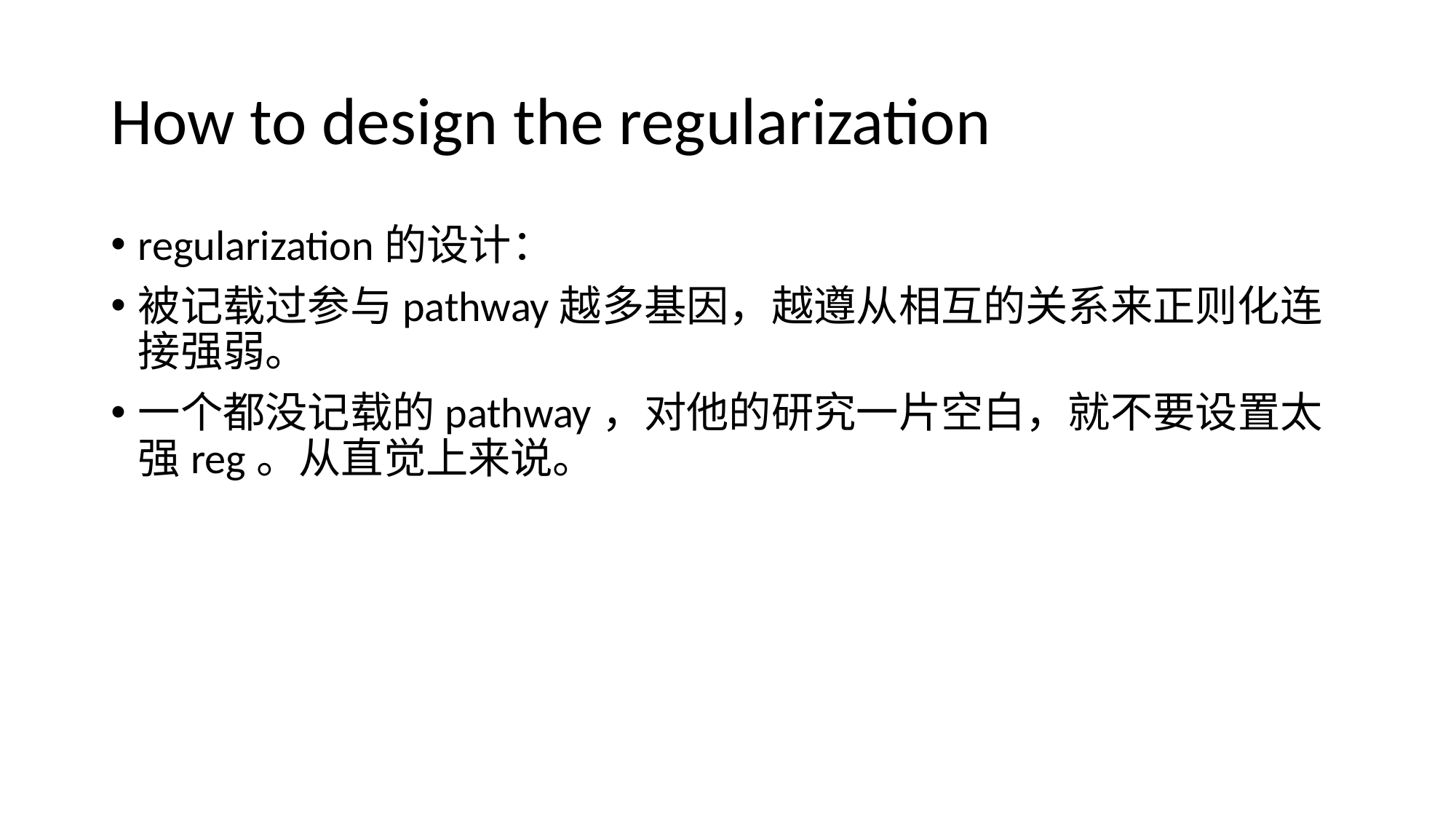

# How to design the regularization
regularization的设计：
被记载过参与pathway越多基因，越遵从相互的关系来正则化连接强弱。
一个都没记载的pathway，对他的研究一片空白，就不要设置太强reg。从直觉上来说。